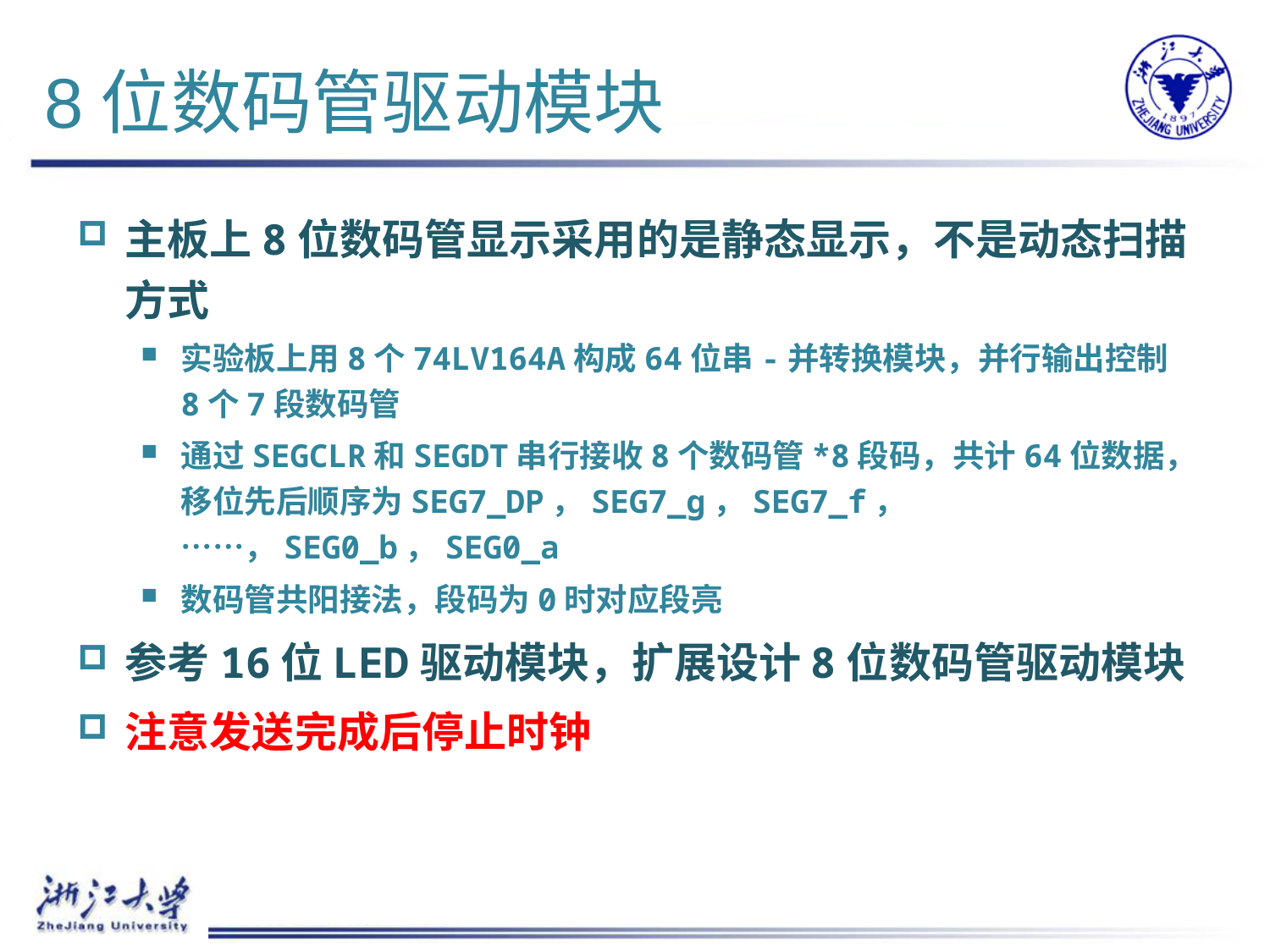

# 8位数码管驱动模块
主板上8位数码管显示采用的是静态显示，不是动态扫描方式
实验板上用8个74LV164A构成64位串-并转换模块，并行输出控制8个7段数码管
通过SEGCLR和SEGDT串行接收8个数码管*8段码，共计64位数据，移位先后顺序为SEG7_DP，SEG7_g，SEG7_f，……，SEG0_b，SEG0_a
数码管共阳接法，段码为0时对应段亮
参考16位LED驱动模块，扩展设计8位数码管驱动模块
注意发送完成后停止时钟